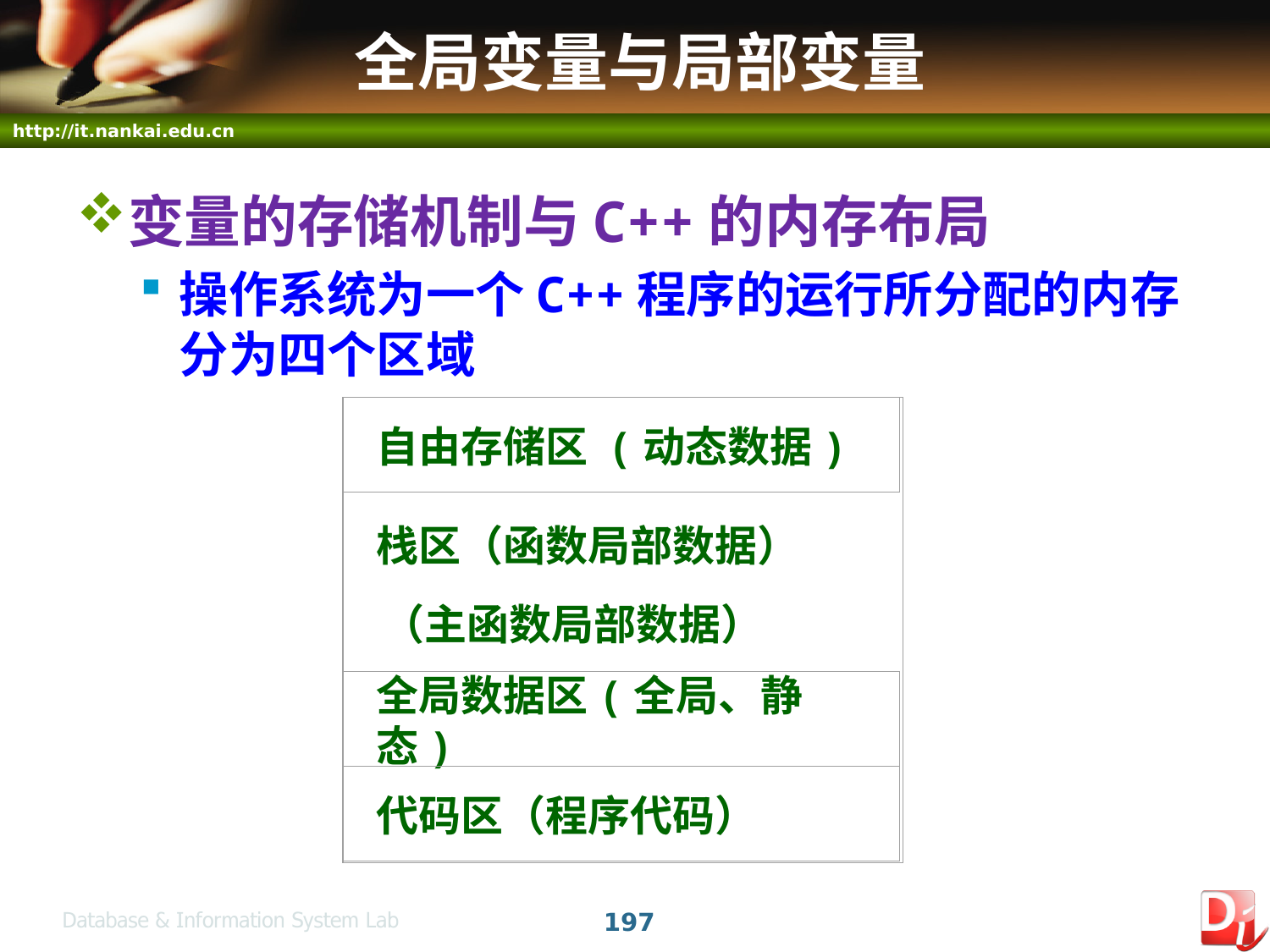

# 全局变量与局部变量
变量的存储机制与C++的内存布局
操作系统为一个C++程序的运行所分配的内存分为四个区域

自由存储区 (动态数据)
栈区（函数局部数据）
（主函数局部数据）
全局数据区(全局、静态)
代码区（程序代码）
197
Database & Information System Lab